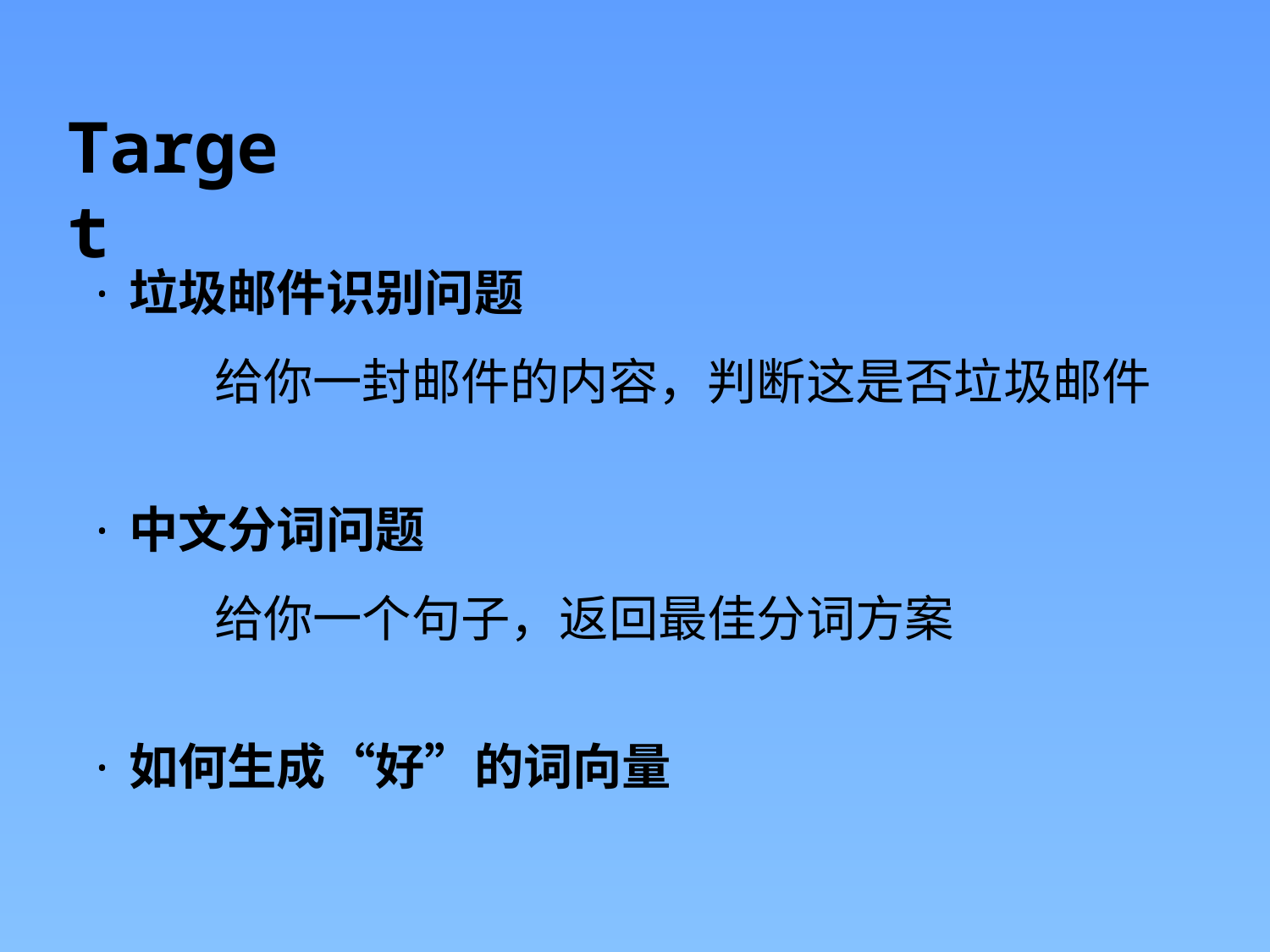

Target
·垃圾邮件识别问题
	给你一封邮件的内容，判断这是否垃圾邮件
·中文分词问题
	给你一个句子，返回最佳分词方案
·如何生成“好”的词向量